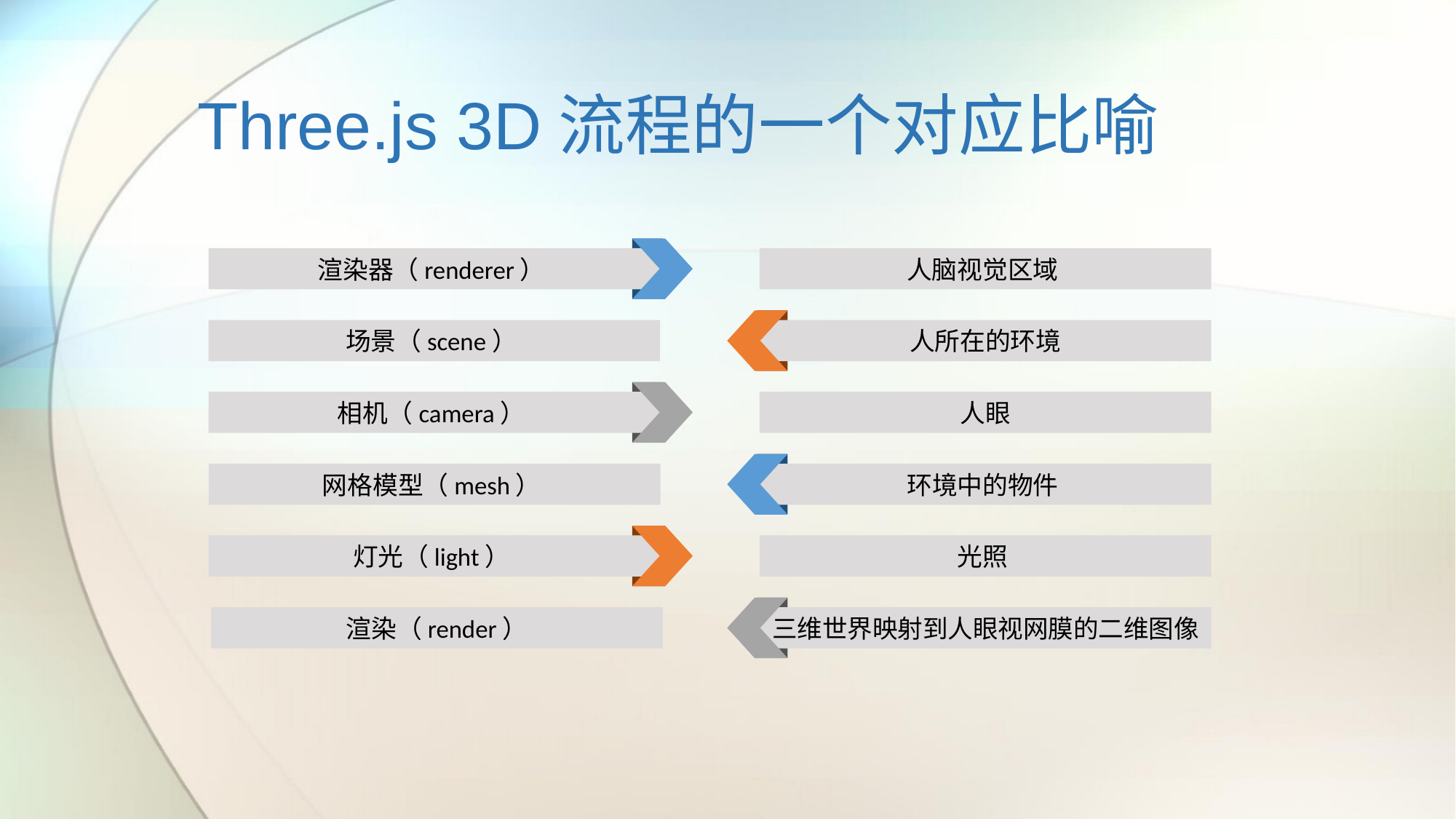

# Three.js 3D流程的一个对应比喻

渲染器（renderer）
人脑视觉区域

人所在的环境
场景（scene）

相机（camera）
人眼

环境中的物件
网格模型（mesh）

灯光（light）
光照

三维世界映射到人眼视网膜的二维图像
渲染（render）